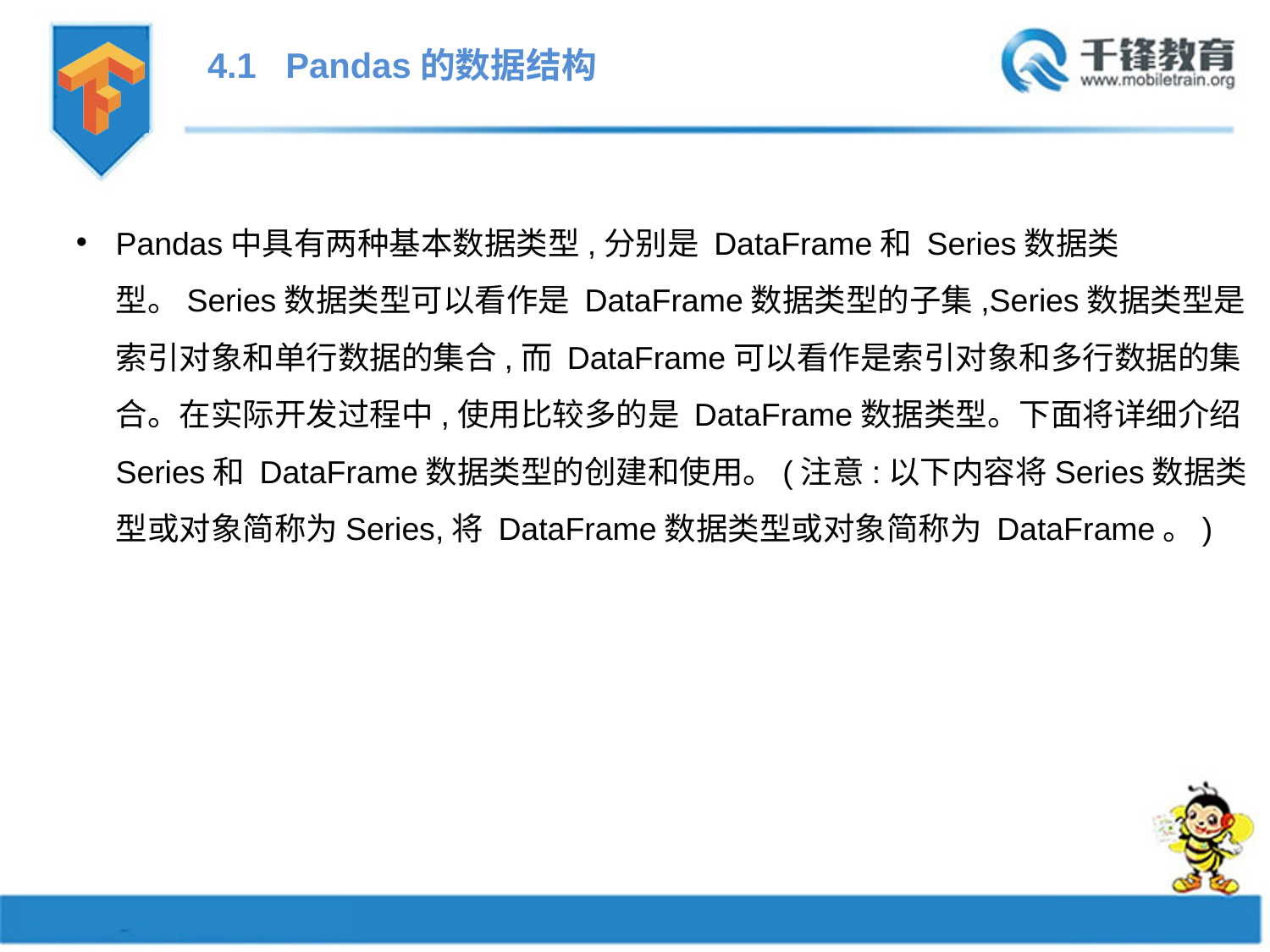

4.1   Pandas的数据结构
Pandas中具有两种基本数据类型,分别是 DataFrame和 Series数据类型。Series数据类型可以看作是 DataFrame数据类型的子集,Series数据类型是索引对象和单行数据的集合,而 DataFrame可以看作是索引对象和多行数据的集合。在实际开发过程中,使用比较多的是 DataFrame数据类型。下面将详细介绍 Series和 DataFrame数据类型的创建和使用。(注意:以下内容将Series数据类型或对象简称为Series,将 DataFrame数据类型或对象简称为 DataFrame。)